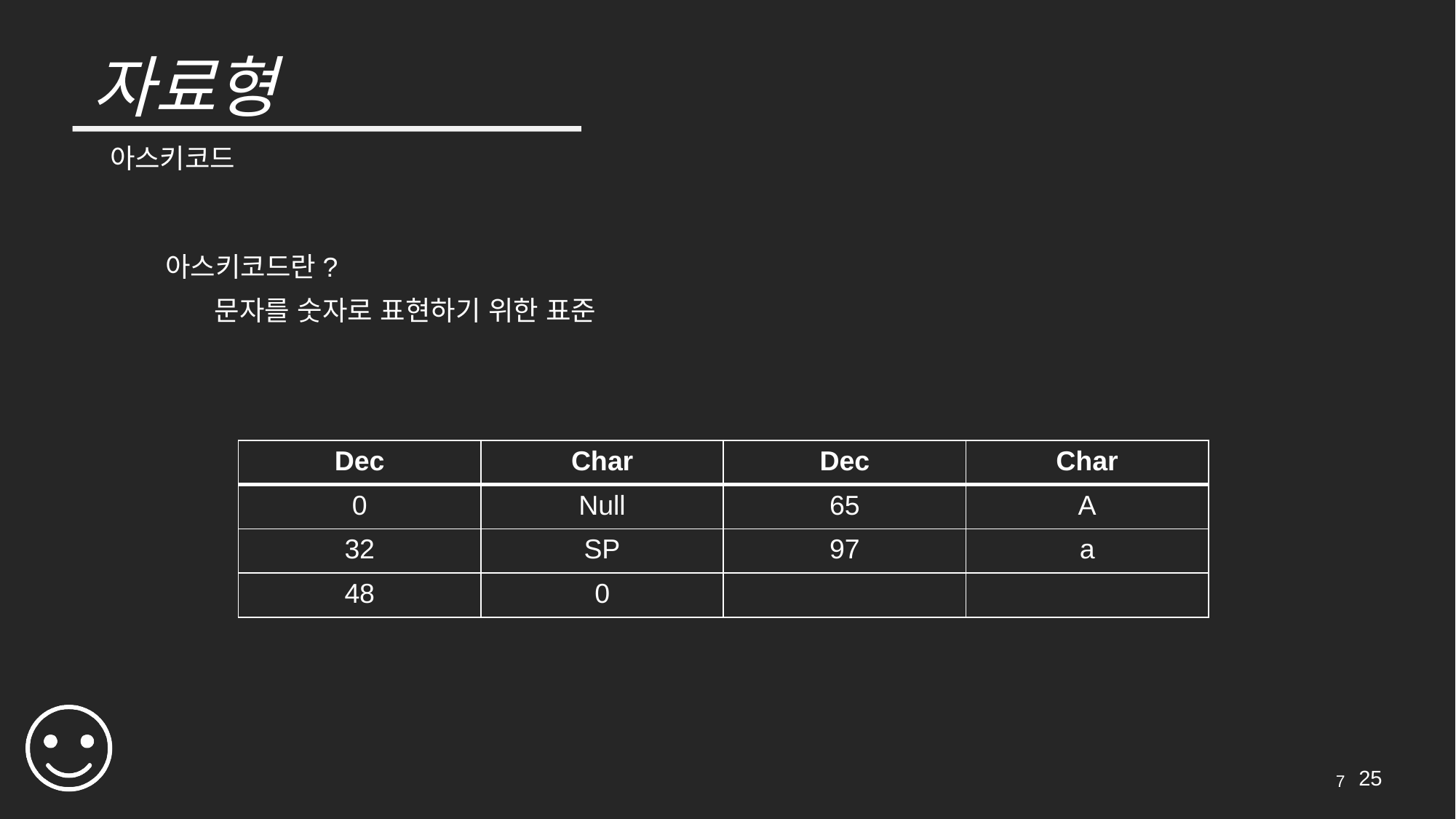

# 자료형

아스키코드
아스키코드란?
문자를 숫자로 표현하기 위한 표준
| Dec | Char | Dec | Char |
| --- | --- | --- | --- |
| 0 | Null | 65 | A |
| 32 | SP | 97 | a |
| 48 | 0 |  |  |
7